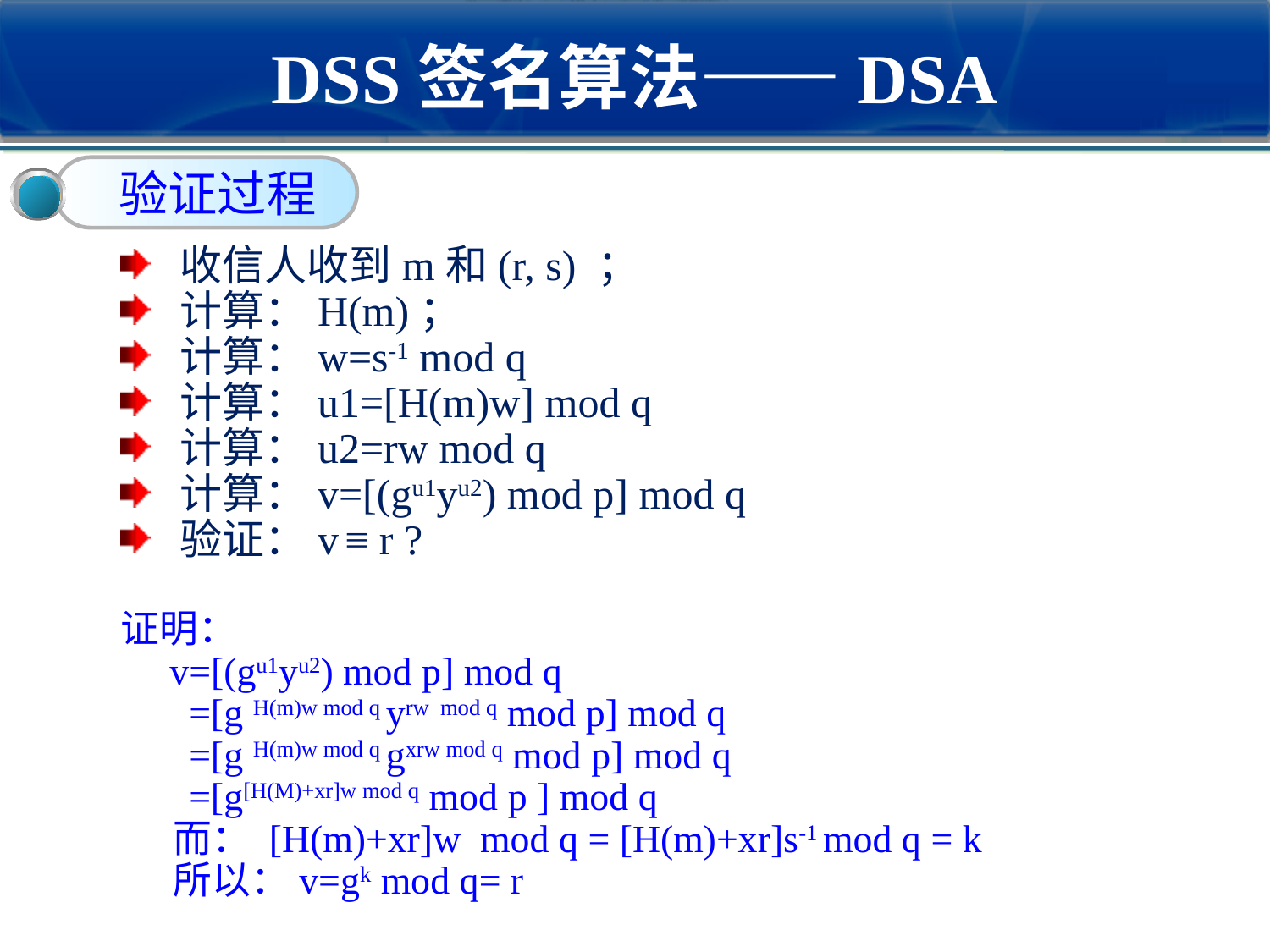

# DSS签名算法——DSA
 验证过程

 收信人收到m和(r, s) ；
 计算：H(m)；
 计算：w=s-1 mod q
 计算：u1=[H(m)w] mod q
 计算：u2=rw mod q
 计算：v=[(gu1yu2) mod p] mod q
 验证：v ≡ r ?

证明：
     v=[(gu1yu2) mod p] mod q
       =[g H(m)w mod q yrw  mod q mod p] mod q
       =[g H(m)w mod q gxrw mod q mod p] mod q
       =[g[H(M)+xr]w mod q mod p ] mod q
     而： [H(m)+xr]w  mod q = [H(m)+xr]s-1 mod q = k
     所以：v=gk mod q= r